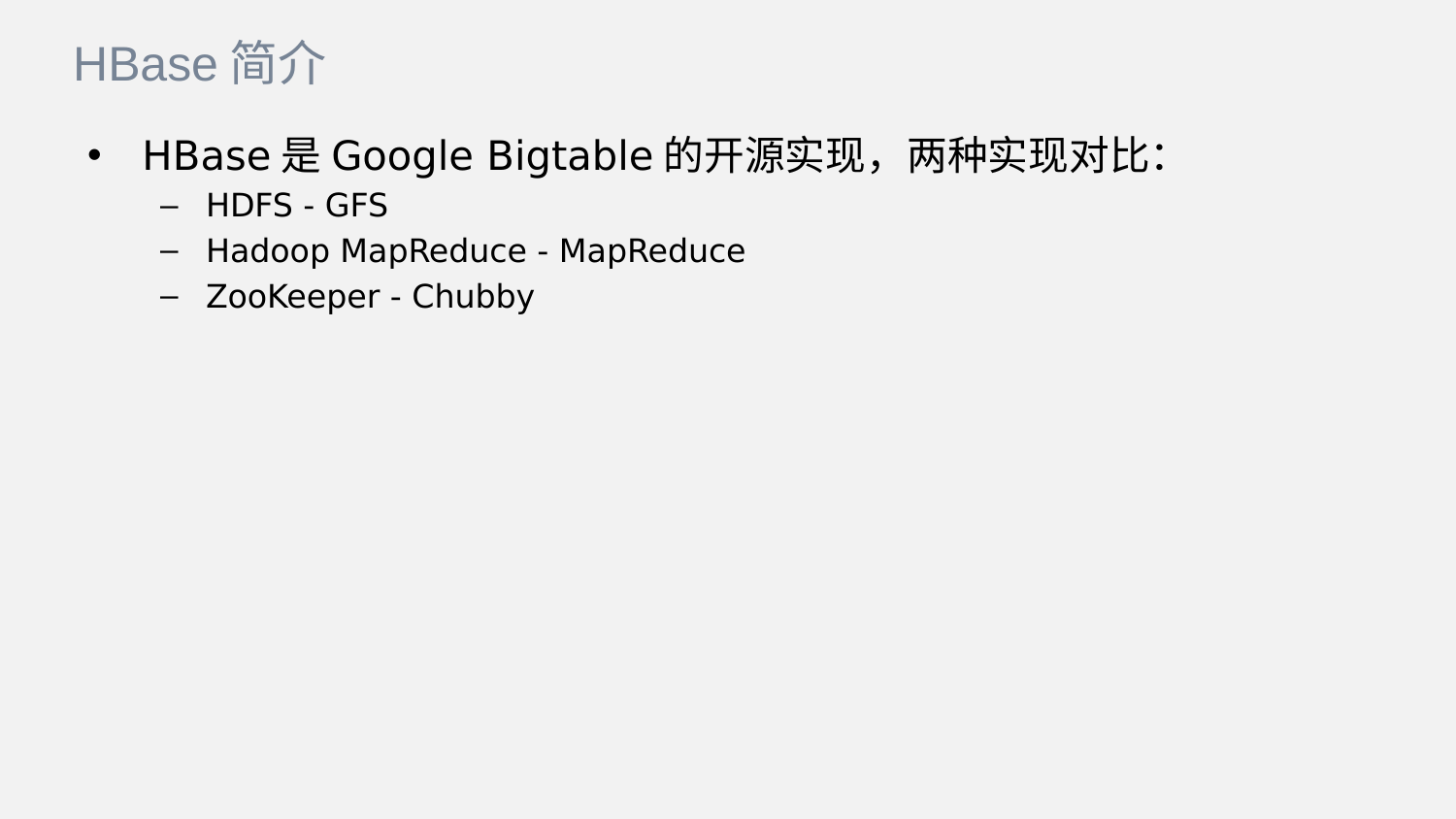

HBase简介
HBase是Google Bigtable的开源实现，两种实现对比：
HDFS - GFS
Hadoop MapReduce - MapReduce
ZooKeeper - Chubby